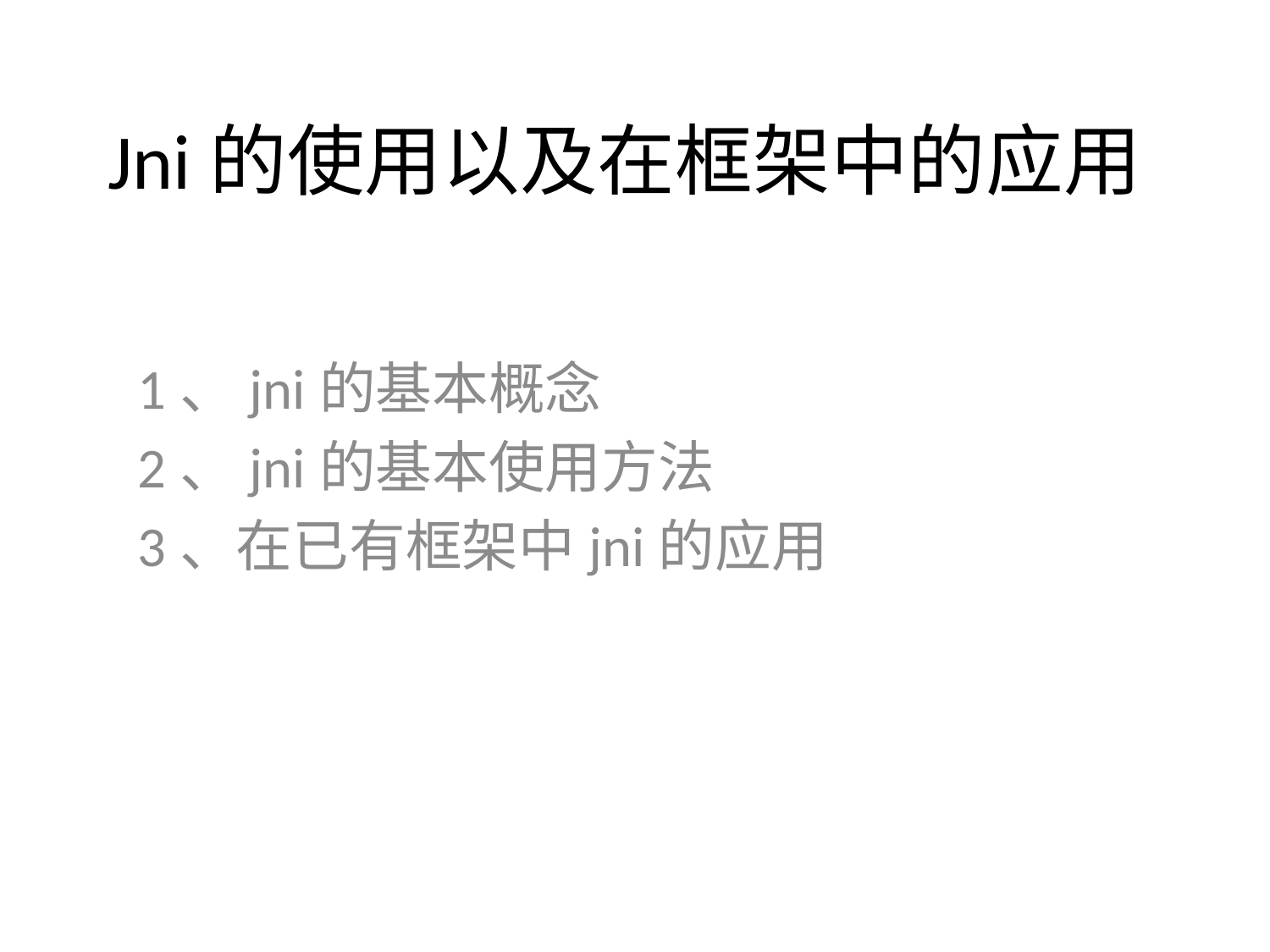

# Jni的使用以及在框架中的应用
1、jni的基本概念
2、jni的基本使用方法
3、在已有框架中jni的应用